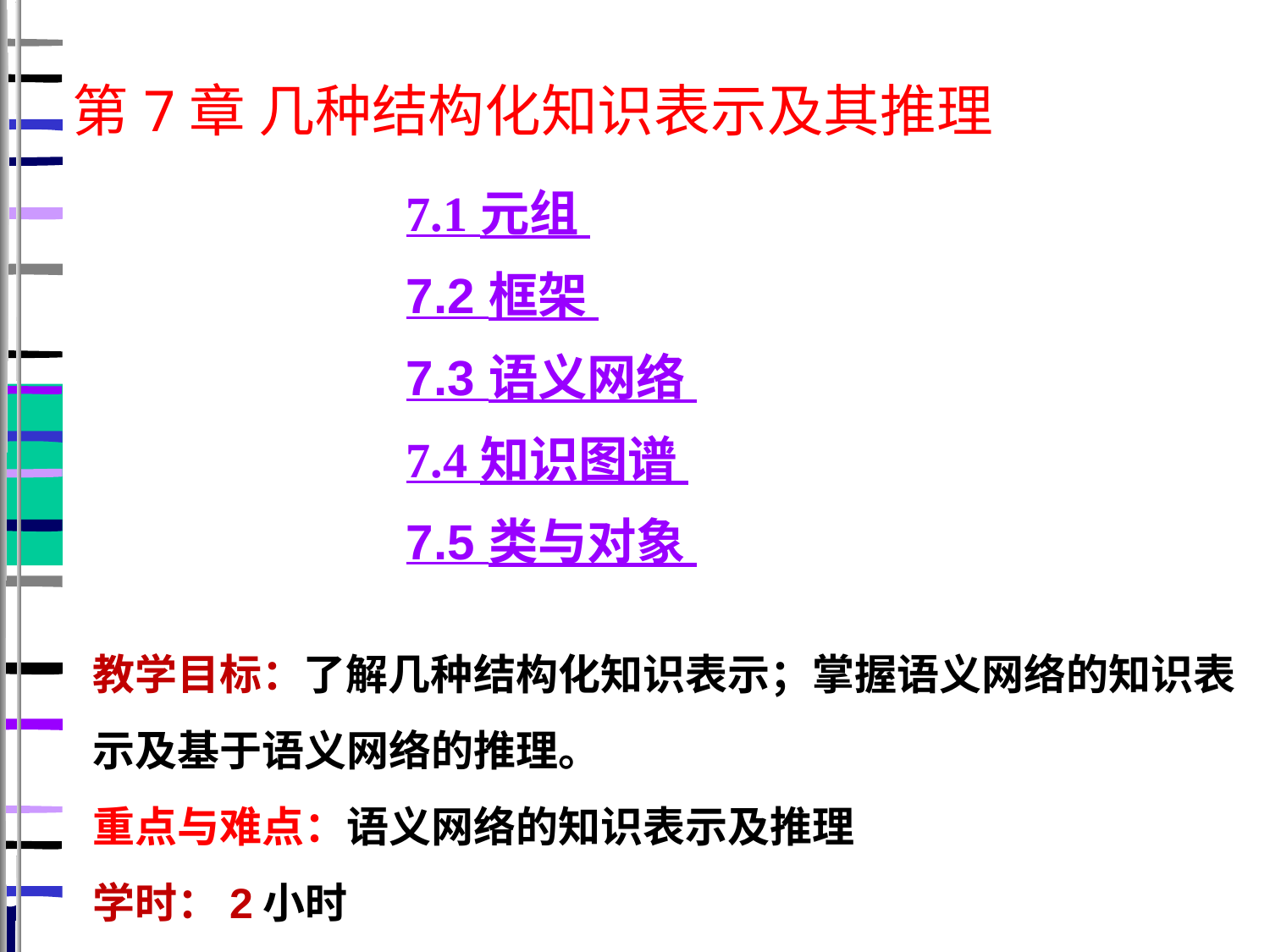

第7章 几种结构化知识表示及其推理
7.1 元组
7.2 框架
7.3 语义网络
7.4 知识图谱
7.5 类与对象
教学目标：了解几种结构化知识表示；掌握语义网络的知识表示及基于语义网络的推理。
重点与难点：语义网络的知识表示及推理
学时：2小时